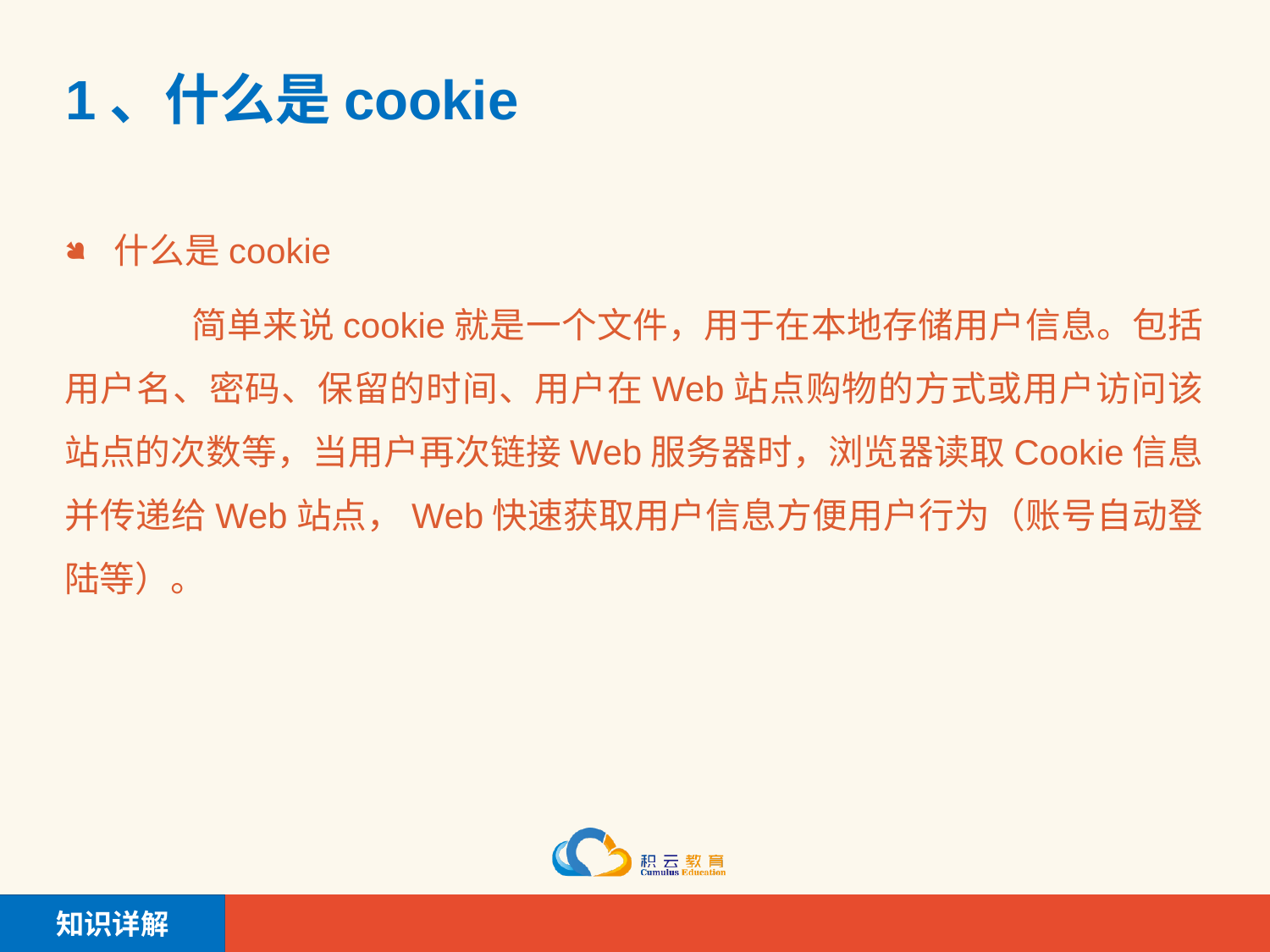

# 1、什么是cookie
什么是cookie
	简单来说cookie就是一个文件，用于在本地存储用户信息。包括用户名、密码、保留的时间、用户在Web站点购物的方式或用户访问该站点的次数等，当用户再次链接Web服务器时，浏览器读取Cookie信息并传递给Web站点，Web快速获取用户信息方便用户行为（账号自动登陆等）。